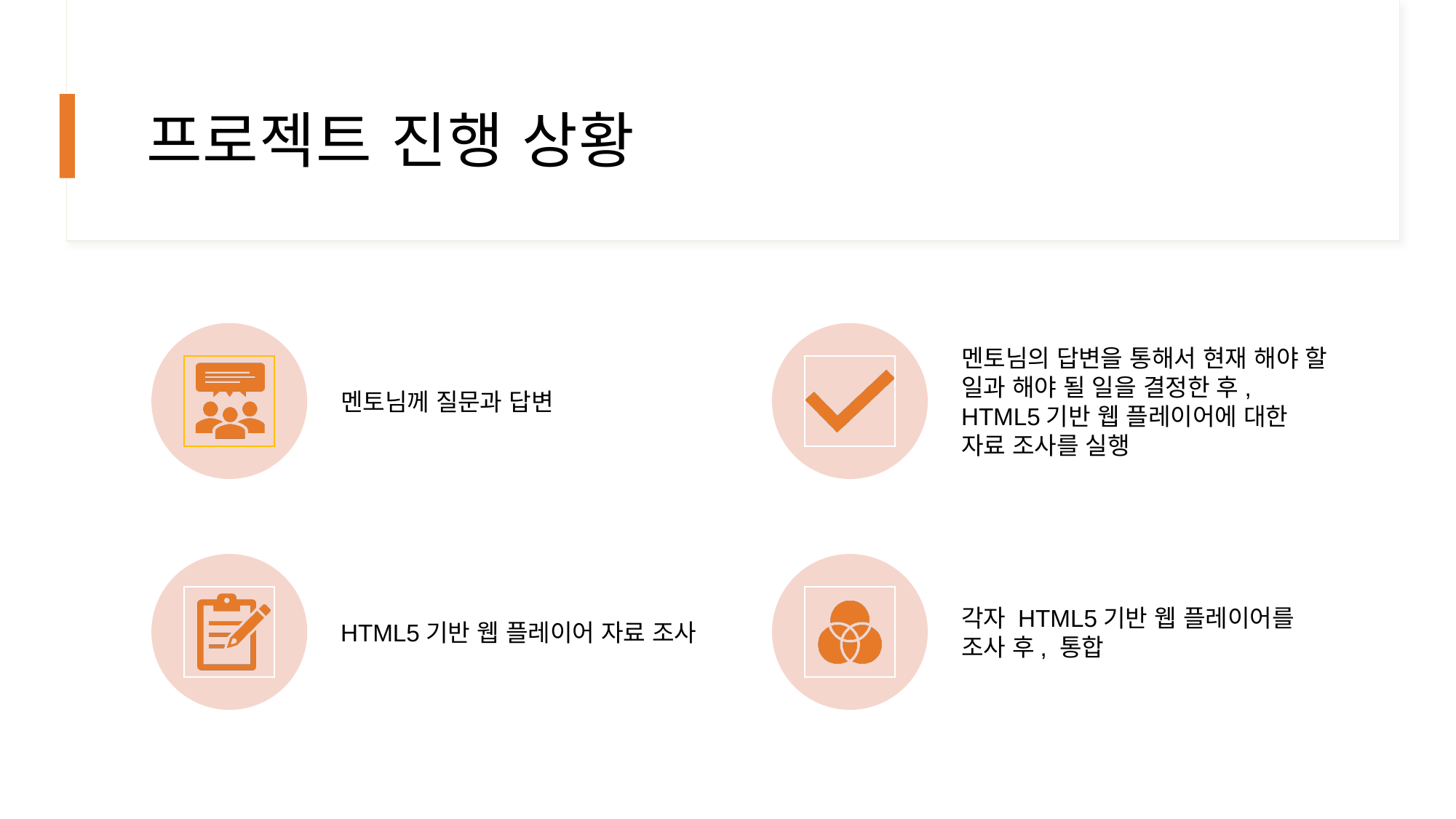

# 프로젝트 진행 상황
멘토님께 질문과 답변
멘토님의 답변을 통해서 현재 해야 할 일과 해야 될 일을 결정한 후, HTML5기반 웹 플레이어에 대한 자료 조사를 실행
HTML5기반 웹 플레이어 자료 조사
각자 HTML5기반 웹 플레이어를 조사 후, 통합